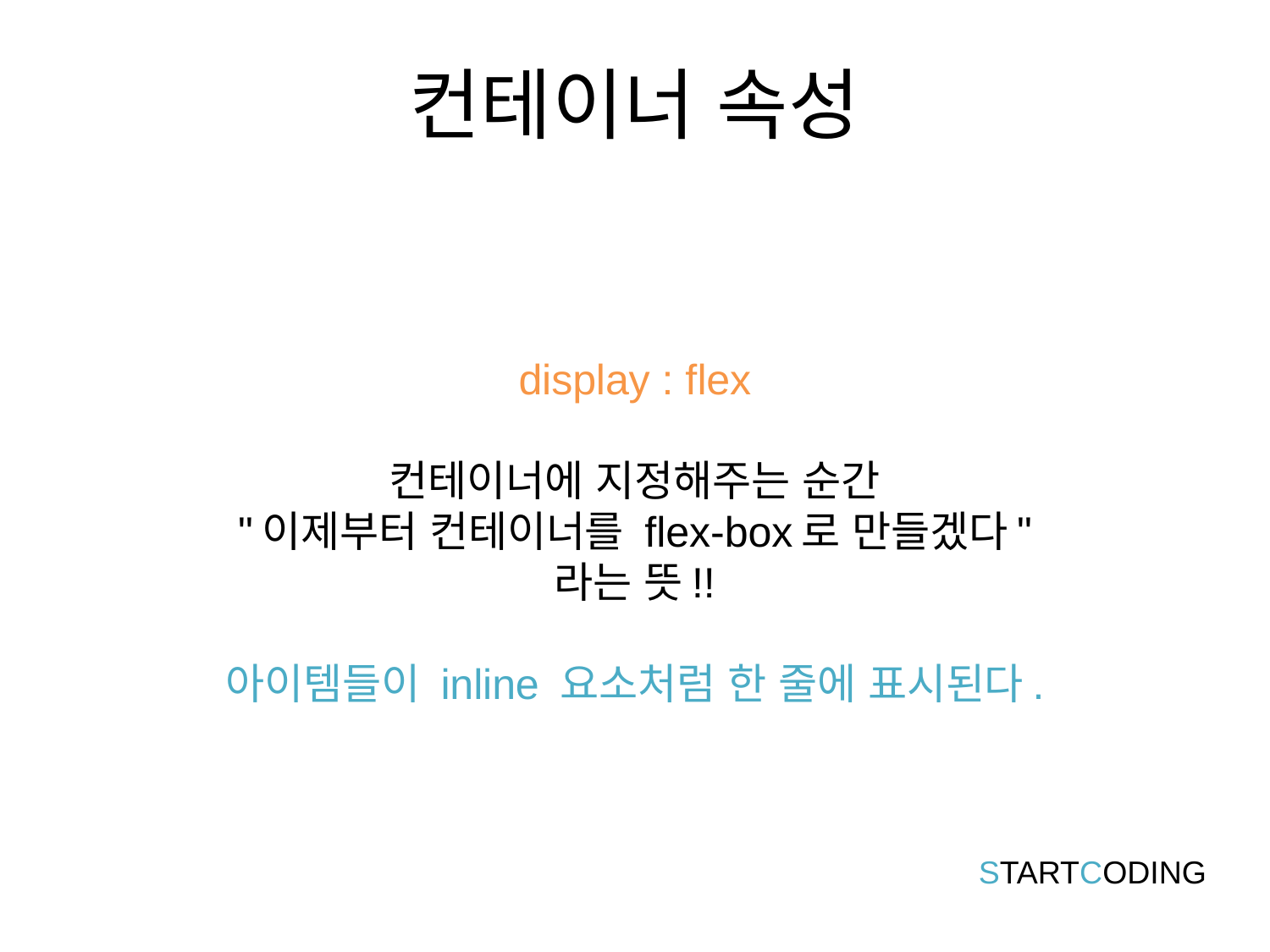

# 컨테이너 속성
display : flex

컨테이너에 지정해주는 순간
"이제부터 컨테이너를 flex-box로 만들겠다"
라는 뜻!!

아이템들이 inline 요소처럼 한 줄에 표시된다.

STARTCODING